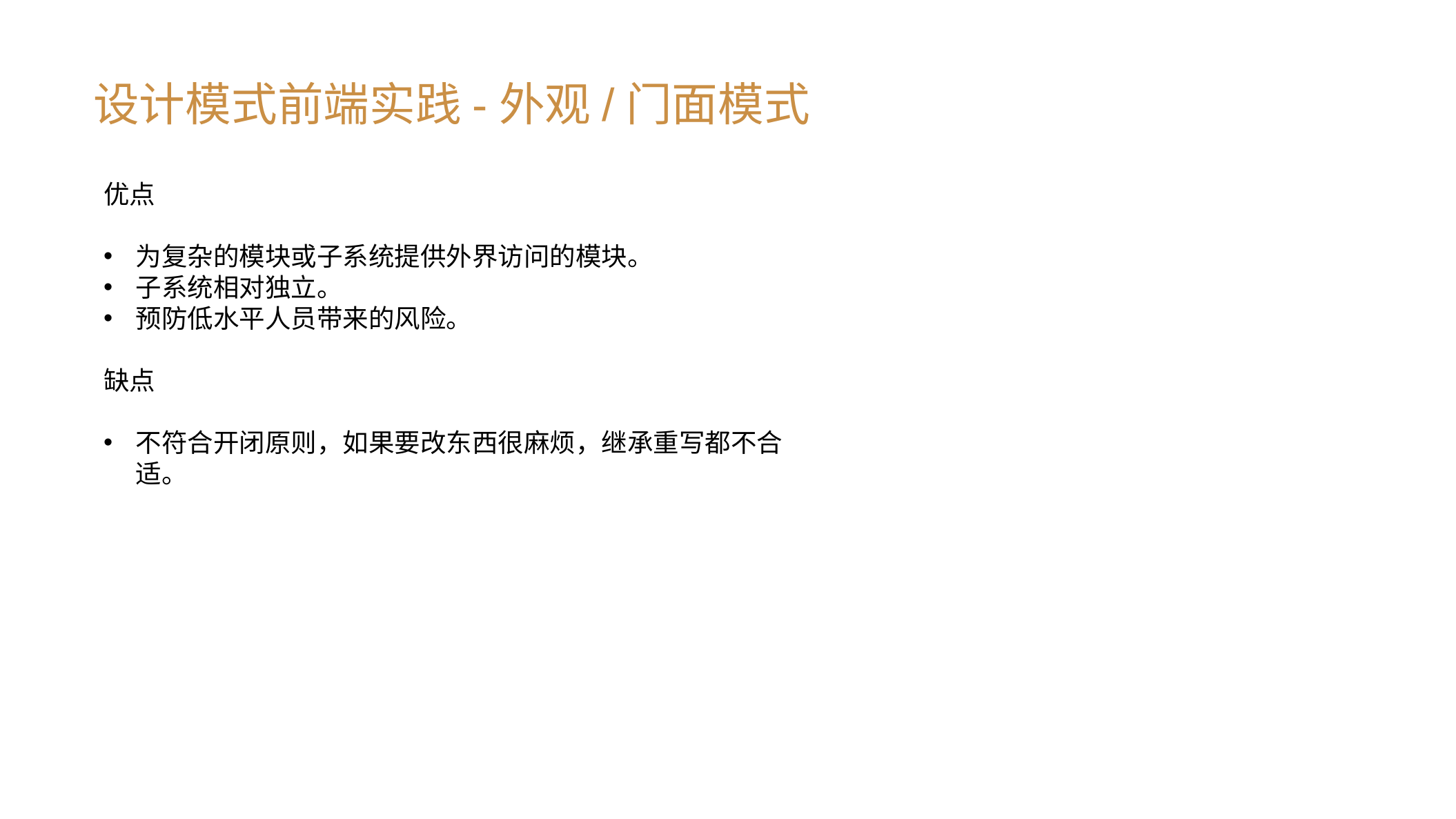

设计模式前端实践-外观/门面模式
优点

为复杂的模块或子系统提供外界访问的模块。
子系统相对独立。
预防低水平人员带来的风险。

缺点

不符合开闭原则，如果要改东西很麻烦，继承重写都不合适。